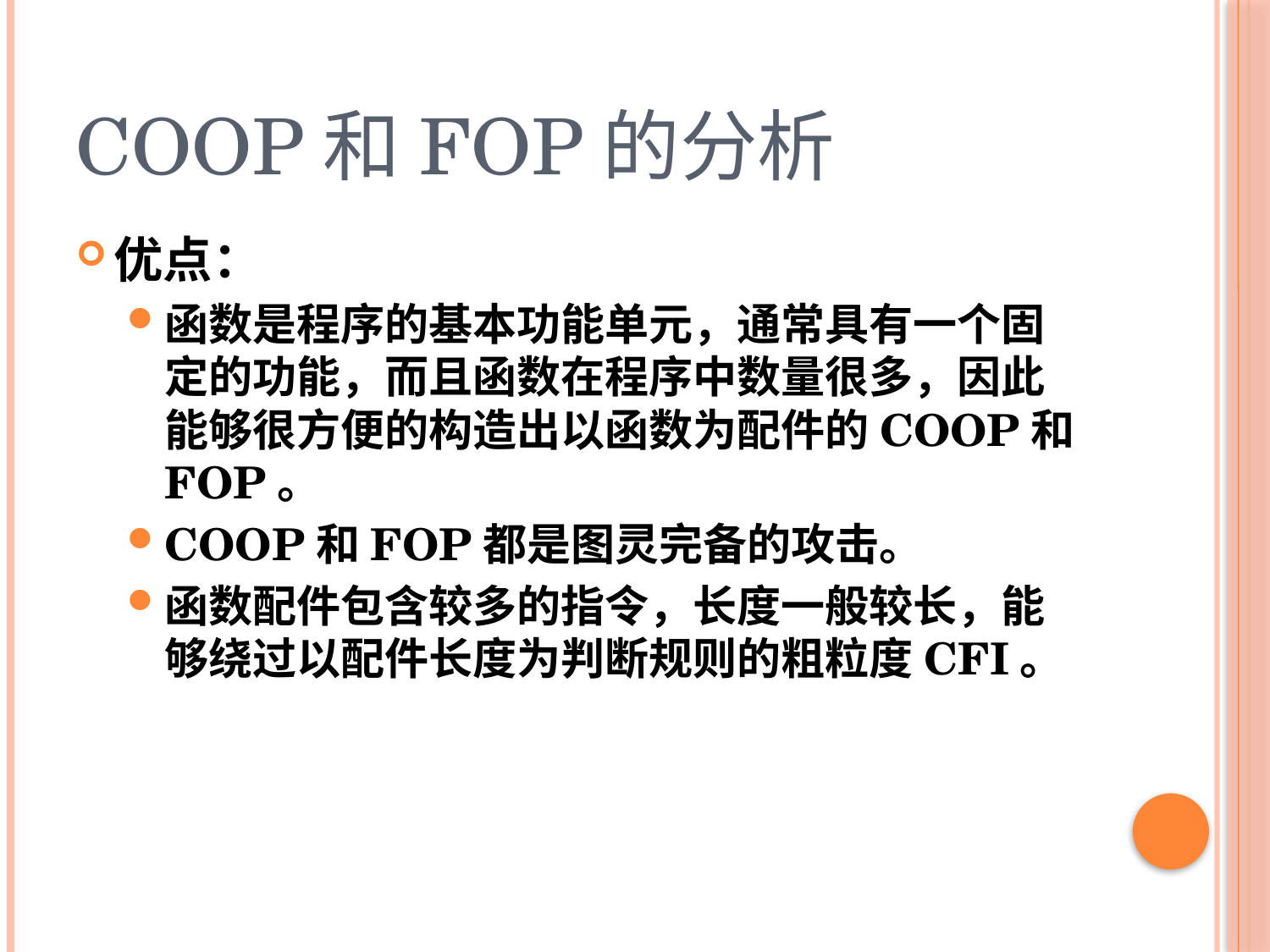

# COOP和FOP的分析
优点：
函数是程序的基本功能单元，通常具有一个固定的功能，而且函数在程序中数量很多，因此能够很方便的构造出以函数为配件的COOP和FOP。
COOP和FOP都是图灵完备的攻击。
函数配件包含较多的指令，长度一般较长，能够绕过以配件长度为判断规则的粗粒度CFI。